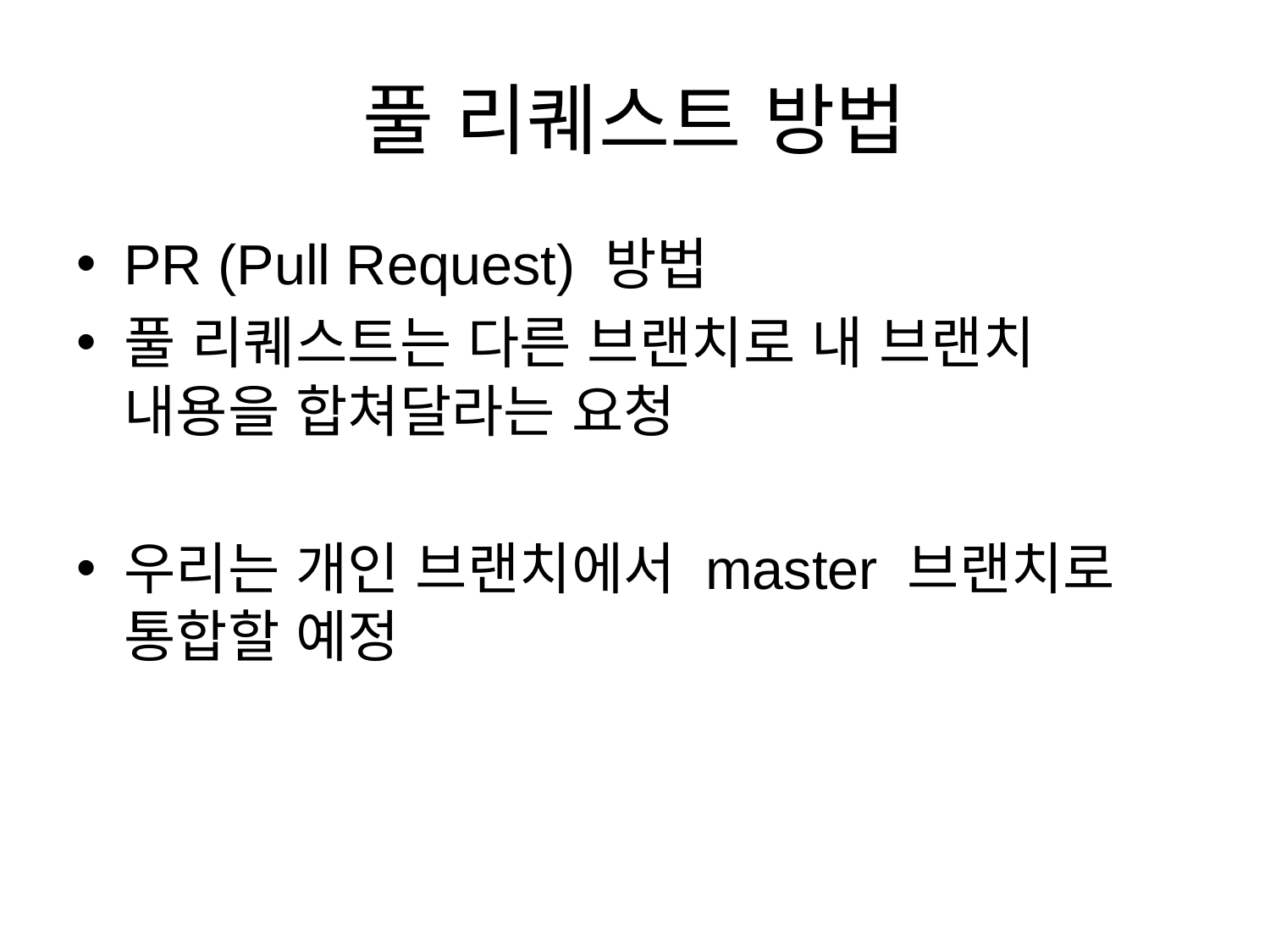

# 풀 리퀘스트 방법
PR (Pull Request) 방법
풀 리퀘스트는 다른 브랜치로 내 브랜치 내용을 합쳐달라는 요청

우리는 개인 브랜치에서 master 브랜치로 통합할 예정